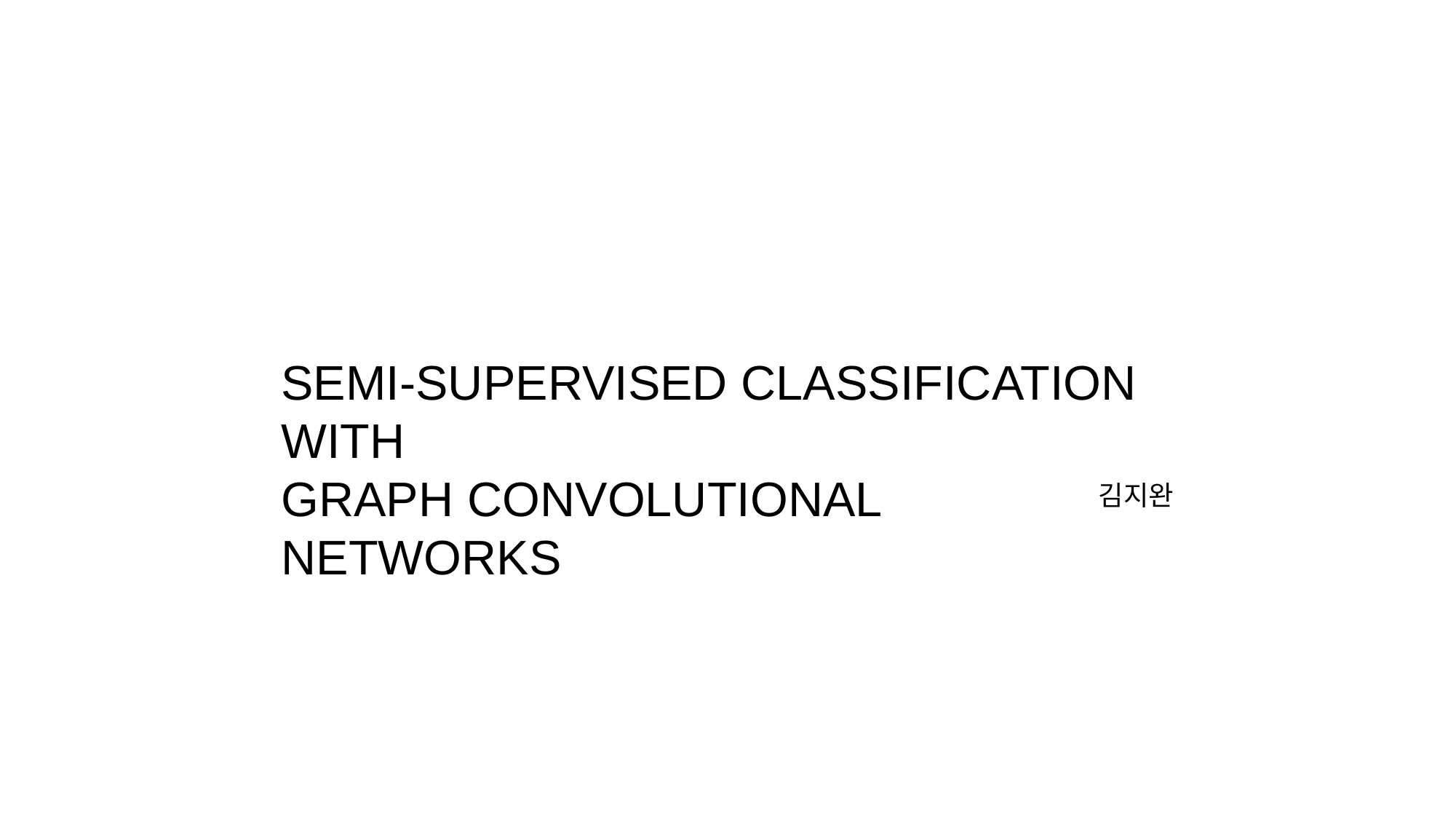

SEMI-SUPERVISED CLASSIFICATION WITH
GRAPH CONVOLUTIONAL NETWORKS

김지완